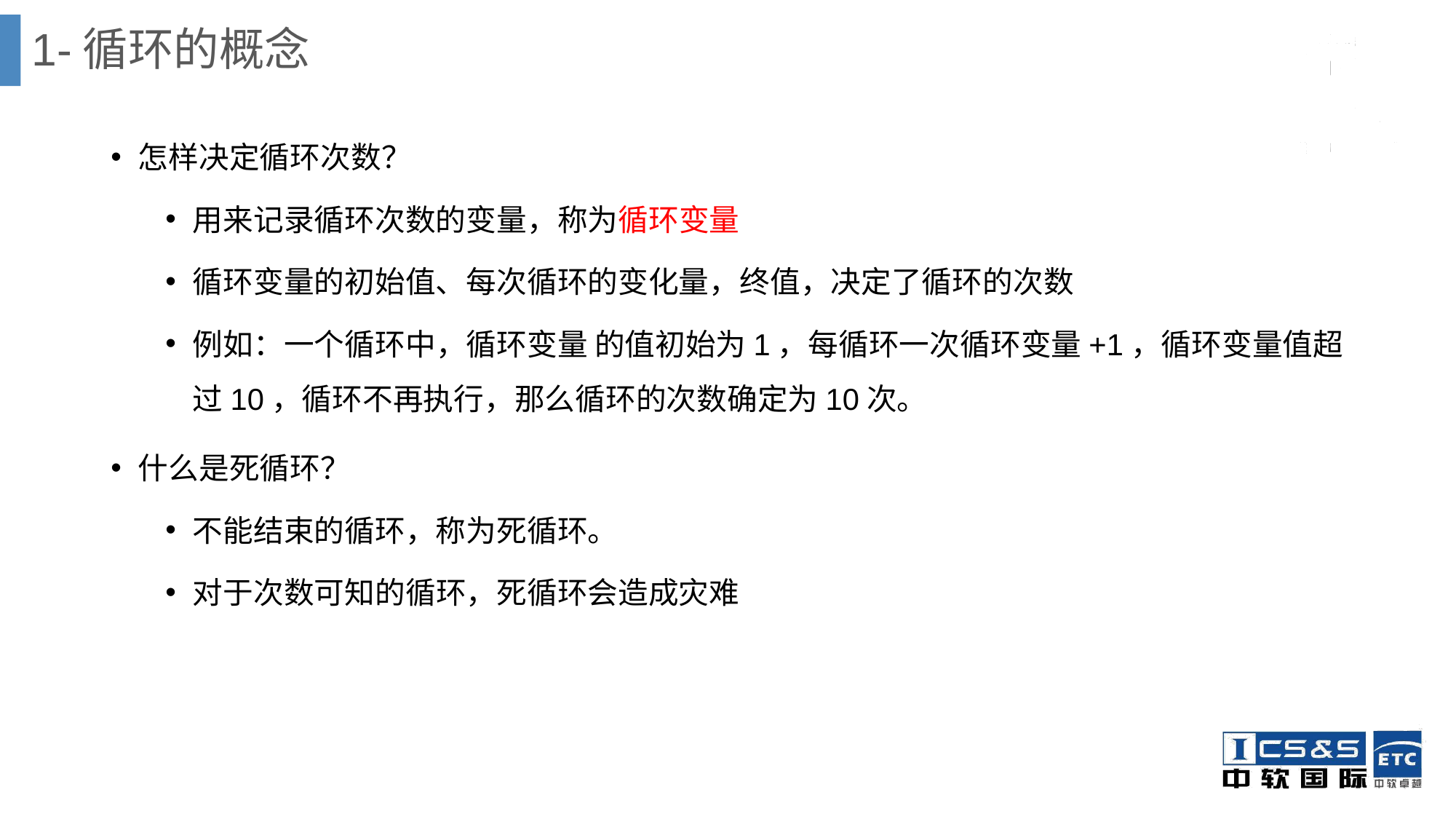

# 1-循环的概念
怎样决定循环次数？
用来记录循环次数的变量，称为循环变量
循环变量的初始值、每次循环的变化量，终值，决定了循环的次数
例如：一个循环中，循环变量 的值初始为1，每循环一次循环变量+1，循环变量值超过10，循环不再执行，那么循环的次数确定为10次。
什么是死循环？
不能结束的循环，称为死循环。
对于次数可知的循环，死循环会造成灾难